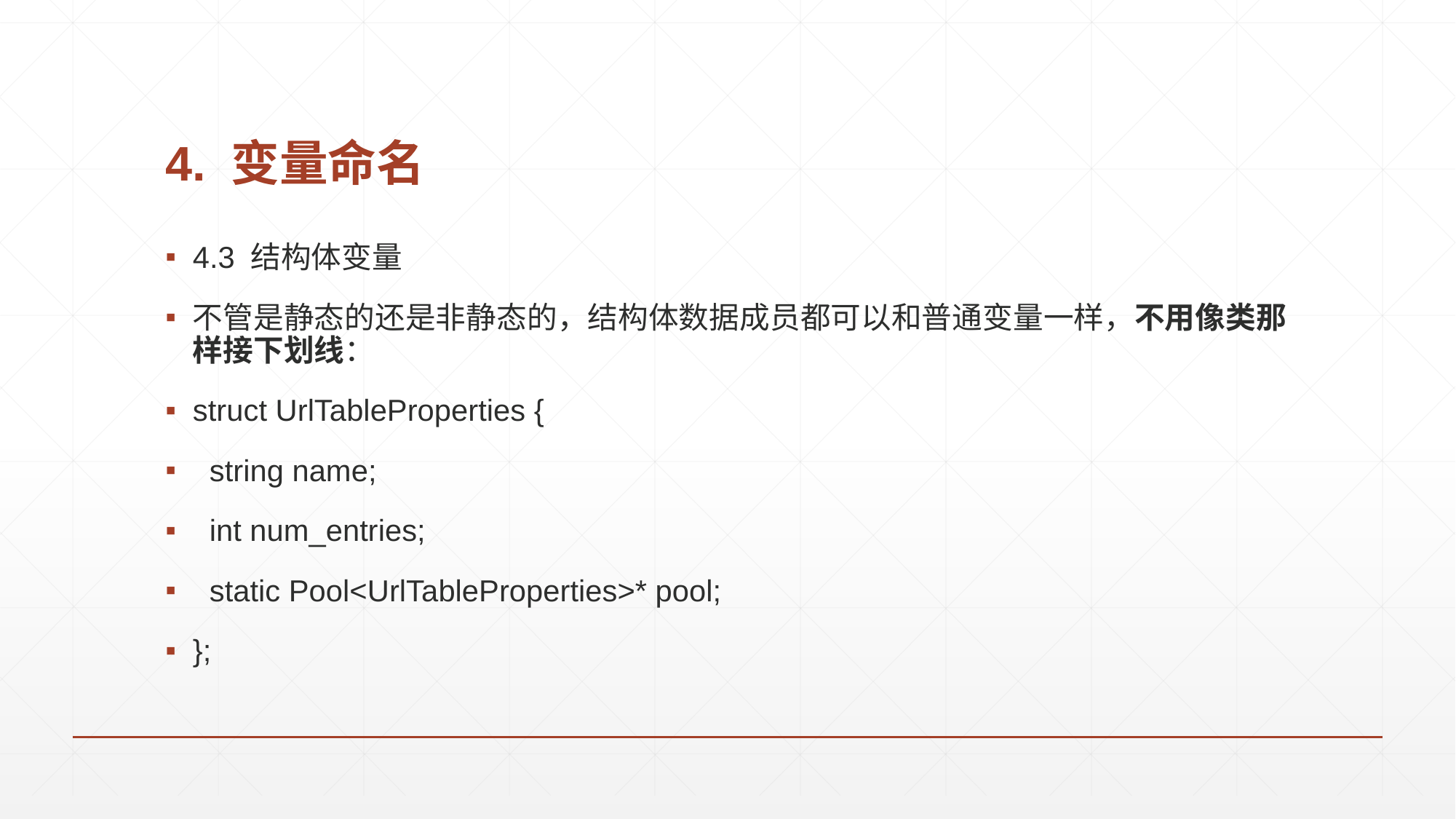

# 4. 变量命名
4.3 结构体变量
不管是静态的还是非静态的，结构体数据成员都可以和普通变量一样，不用像类那样接下划线：
struct UrlTableProperties {
  string name;
  int num_entries;
  static Pool<UrlTableProperties>* pool;
};